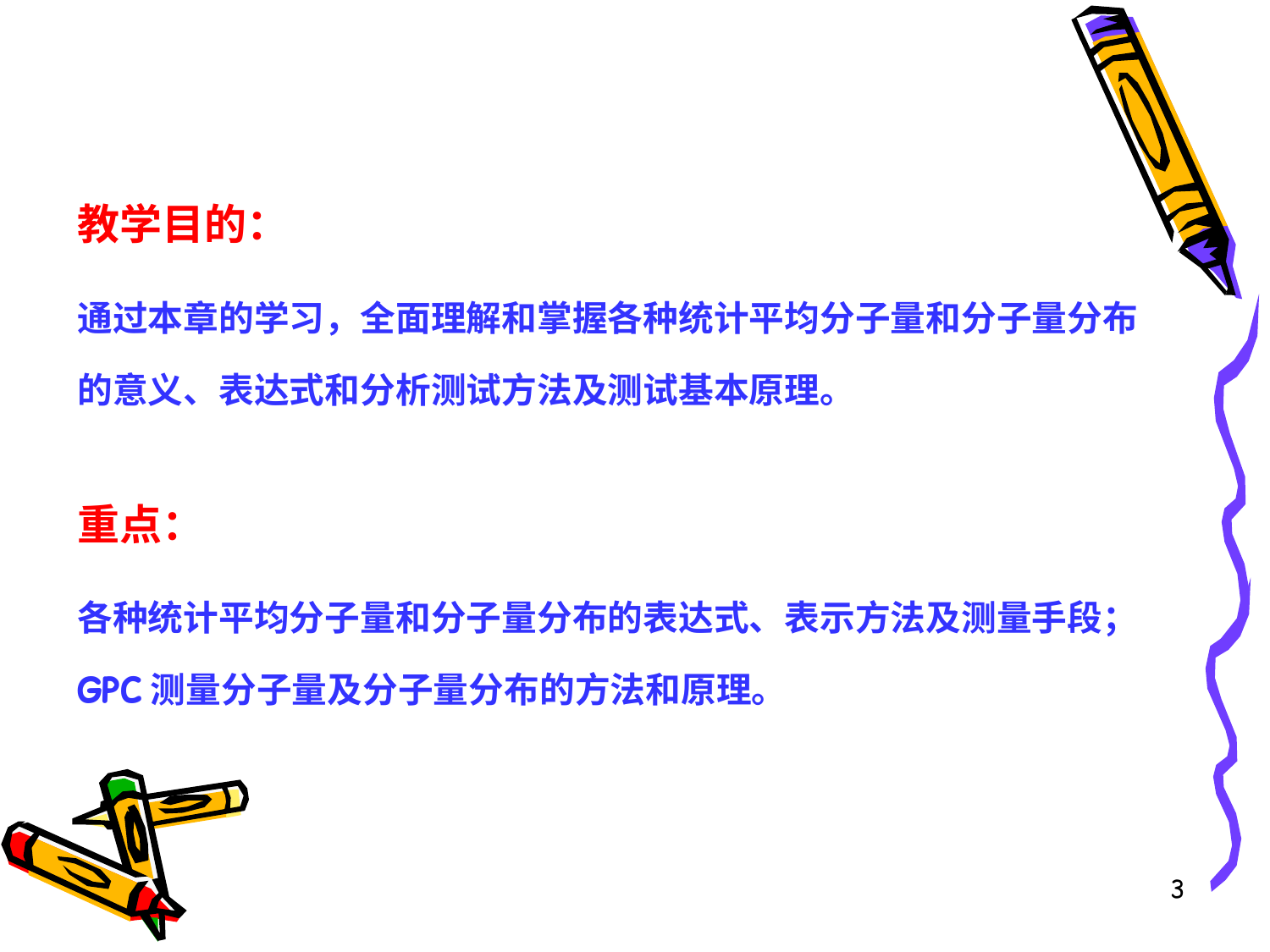

教学目的：
通过本章的学习，全面理解和掌握各种统计平均分子量和分子量分布的意义、表达式和分析测试方法及测试基本原理。
重点：
各种统计平均分子量和分子量分布的表达式、表示方法及测量手段；GPC测量分子量及分子量分布的方法和原理。
3